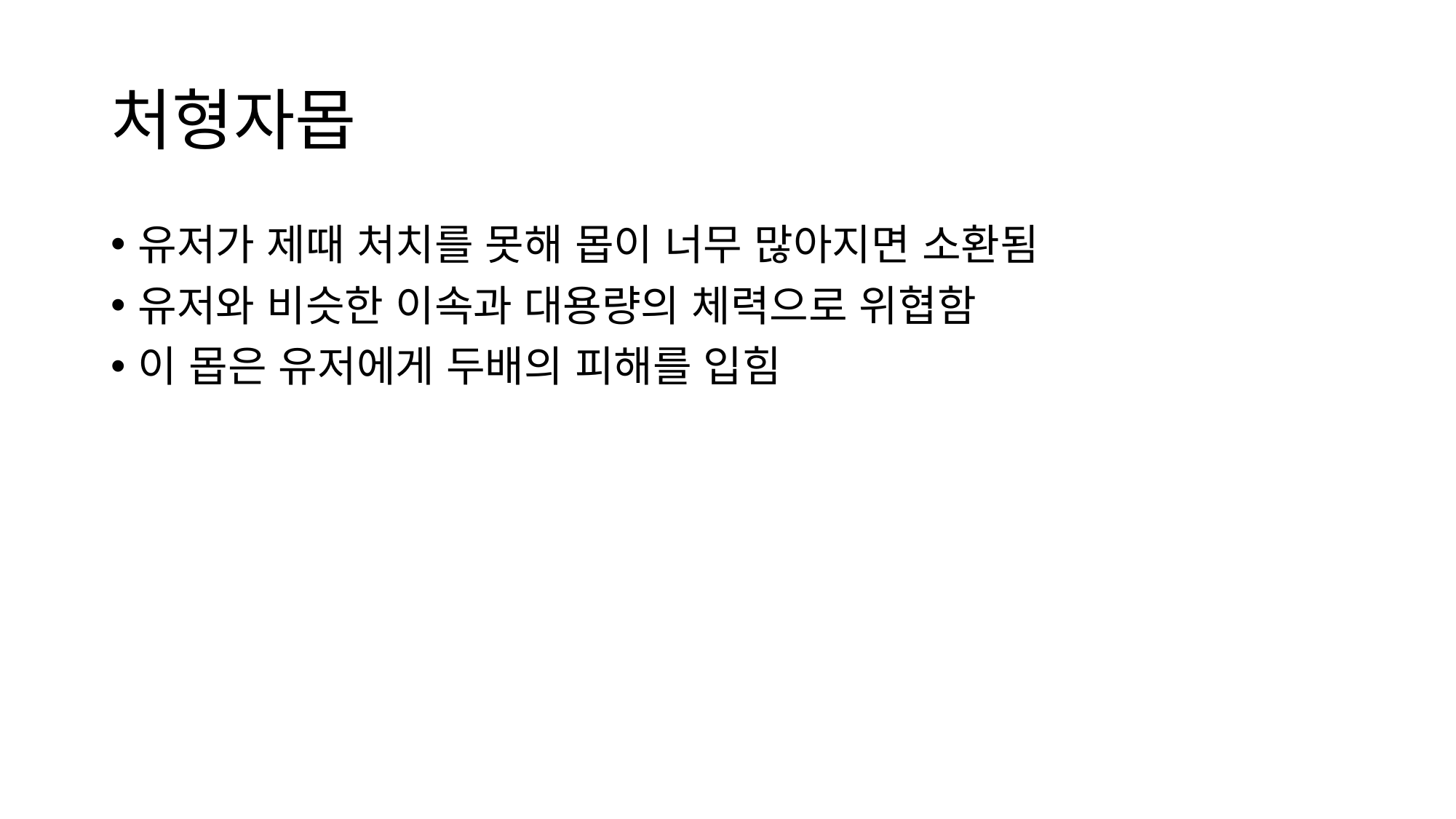

# 처형자몹
유저가 제때 처치를 못해 몹이 너무 많아지면 소환됨
유저와 비슷한 이속과 대용량의 체력으로 위협함
이 몹은 유저에게 두배의 피해를 입힘